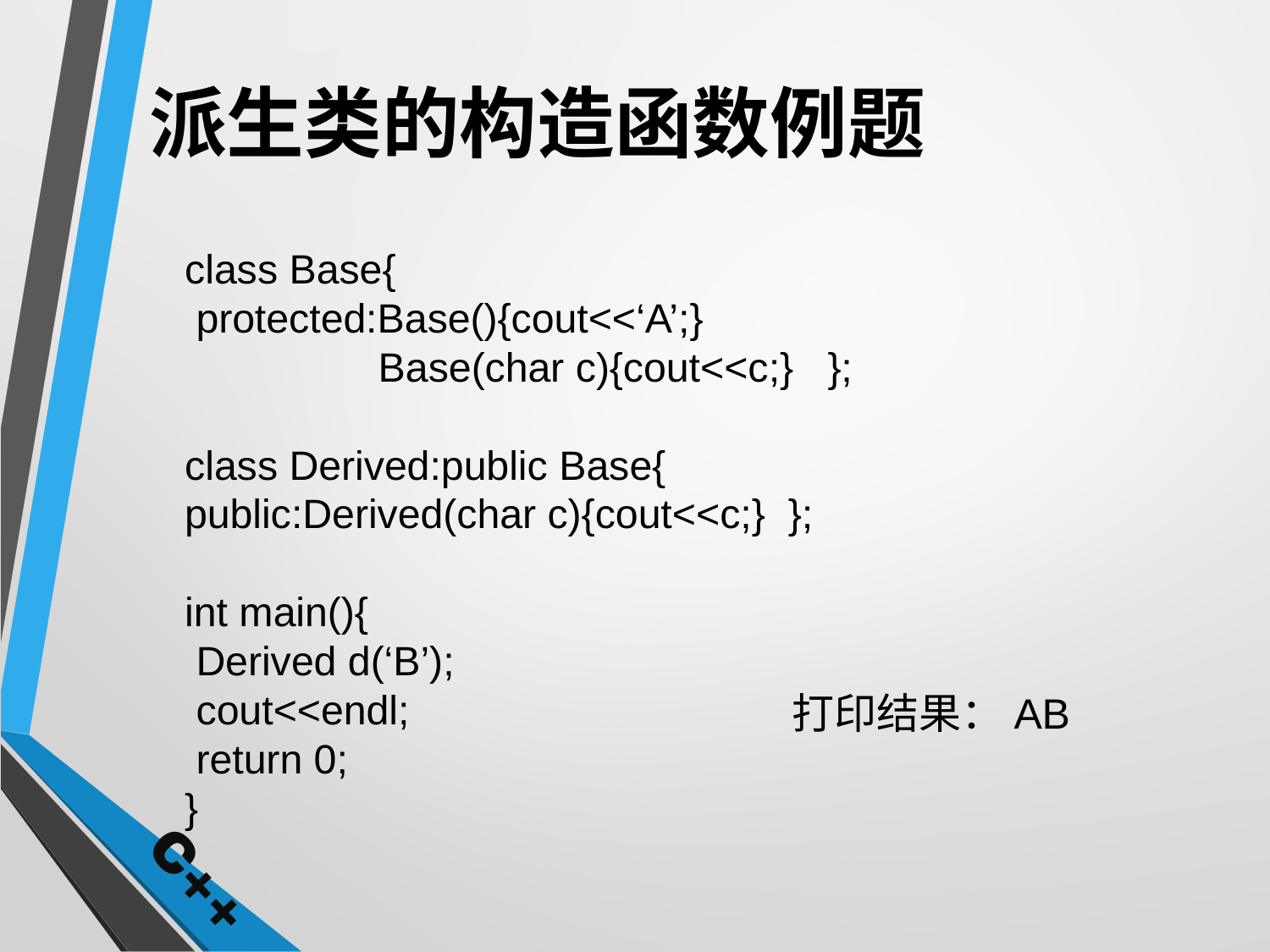

# 派生类的构造函数例题
	class Base{
 protected:Base(){cout<<‘A’;}
                 Base(char c){cout<<c;}   };
class Derived:public Base{
public:Derived(char c){cout<<c;}  };
int main(){
 Derived d(‘B’);
 cout<<endl;
 return 0;
}
打印结果：AB